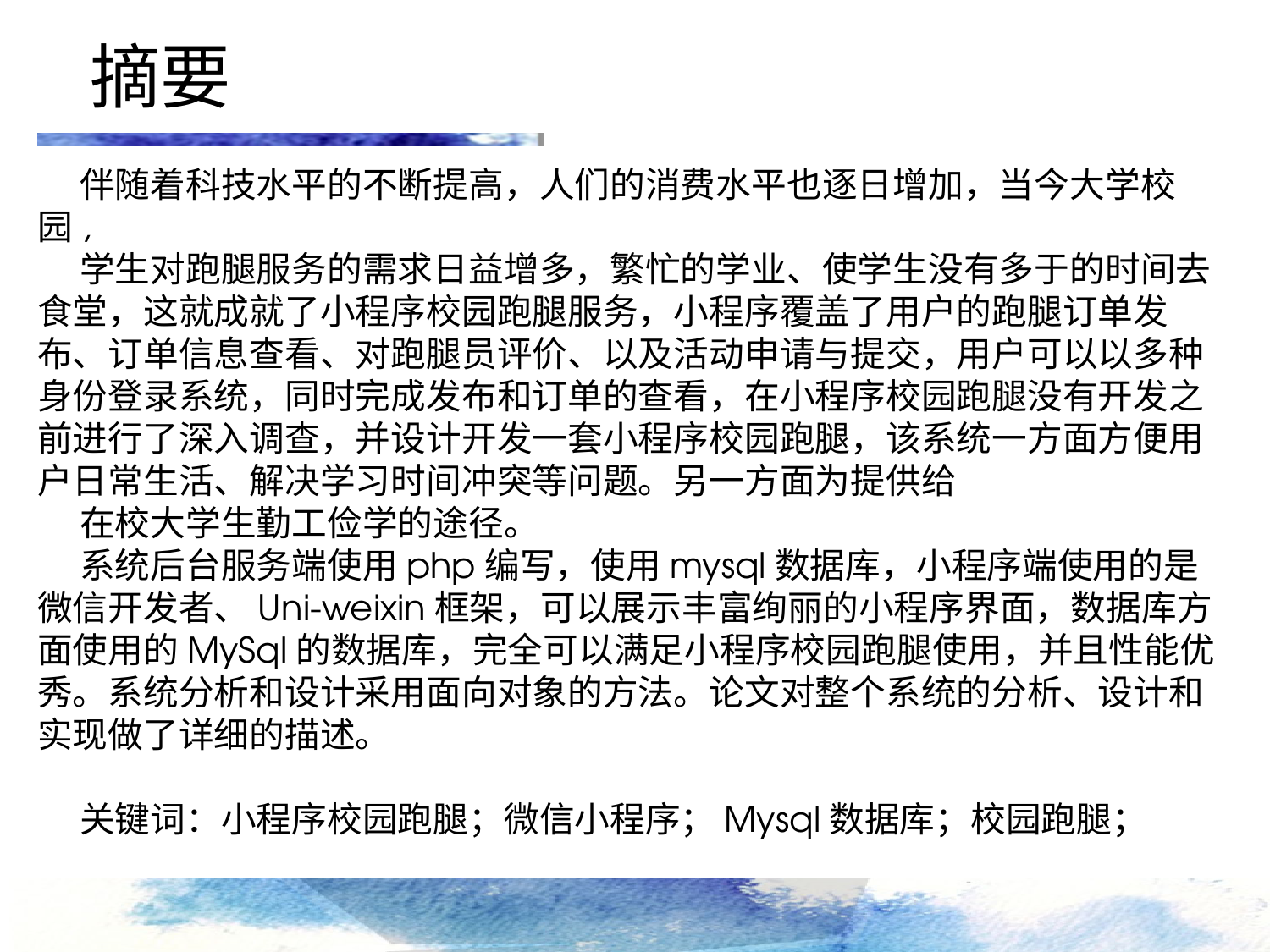

摘要
伴随着科技水平的不断提高，人们的消费水平也逐日增加，当今大学校园,
学生对跑腿服务的需求日益增多，繁忙的学业、使学生没有多于的时间去食堂，这就成就了小程序校园跑腿服务，小程序覆盖了用户的跑腿订单发布、订单信息查看、对跑腿员评价、以及活动申请与提交，用户可以以多种身份登录系统，同时完成发布和订单的查看，在小程序校园跑腿没有开发之前进行了深入调查，并设计开发一套小程序校园跑腿，该系统一方面方便用户日常生活、解决学习时间冲突等问题。另一方面为提供给
在校大学生勤工俭学的途径。
系统后台服务端使用php编写，使用mysql数据库，小程序端使用的是微信开发者、Uni-weixin框架，可以展示丰富绚丽的小程序界面，数据库方面使用的MySql的数据库，完全可以满足小程序校园跑腿使用，并且性能优秀。系统分析和设计采用面向对象的方法。论文对整个系统的分析、设计和实现做了详细的描述。

关键词：小程序校园跑腿；微信小程序；Mysql数据库；校园跑腿；
点击添加文本
点击添加文本
点击添加文本

点击添加文本